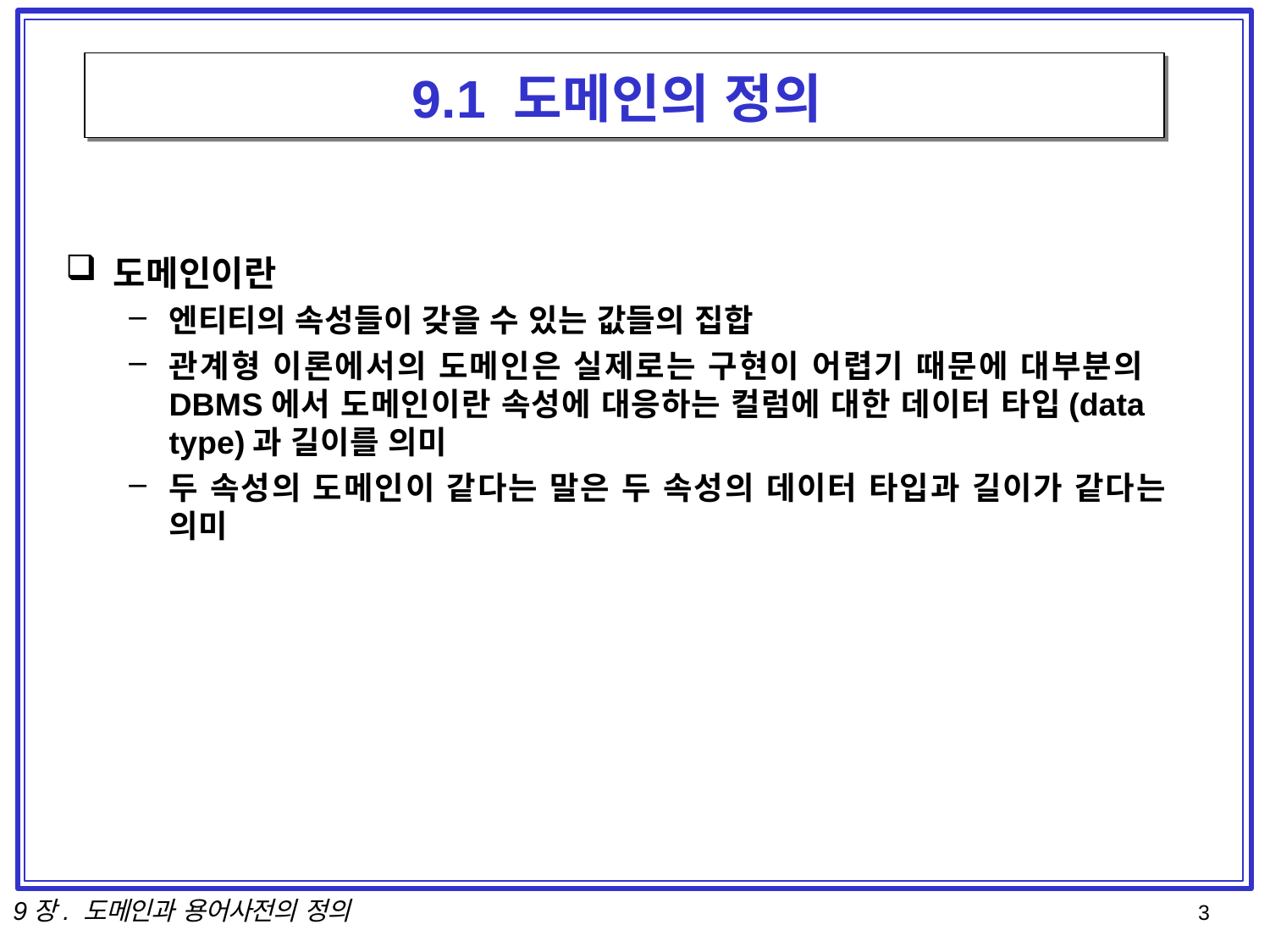

# 9.1 도메인의 정의
도메인이란
엔티티의 속성들이 갖을 수 있는 값들의 집합
관계형 이론에서의 도메인은 실제로는 구현이 어렵기 때문에 대부분의  DBMS에서 도메인이란 속성에 대응하는 컬럼에 대한 데이터 타입(data  type)과 길이를 의미
두 속성의 도메인이 같다는 말은 두 속성의 데이터 타입과 길이가 같다는  의미
9장. 도메인과 용어사전의 정의
3